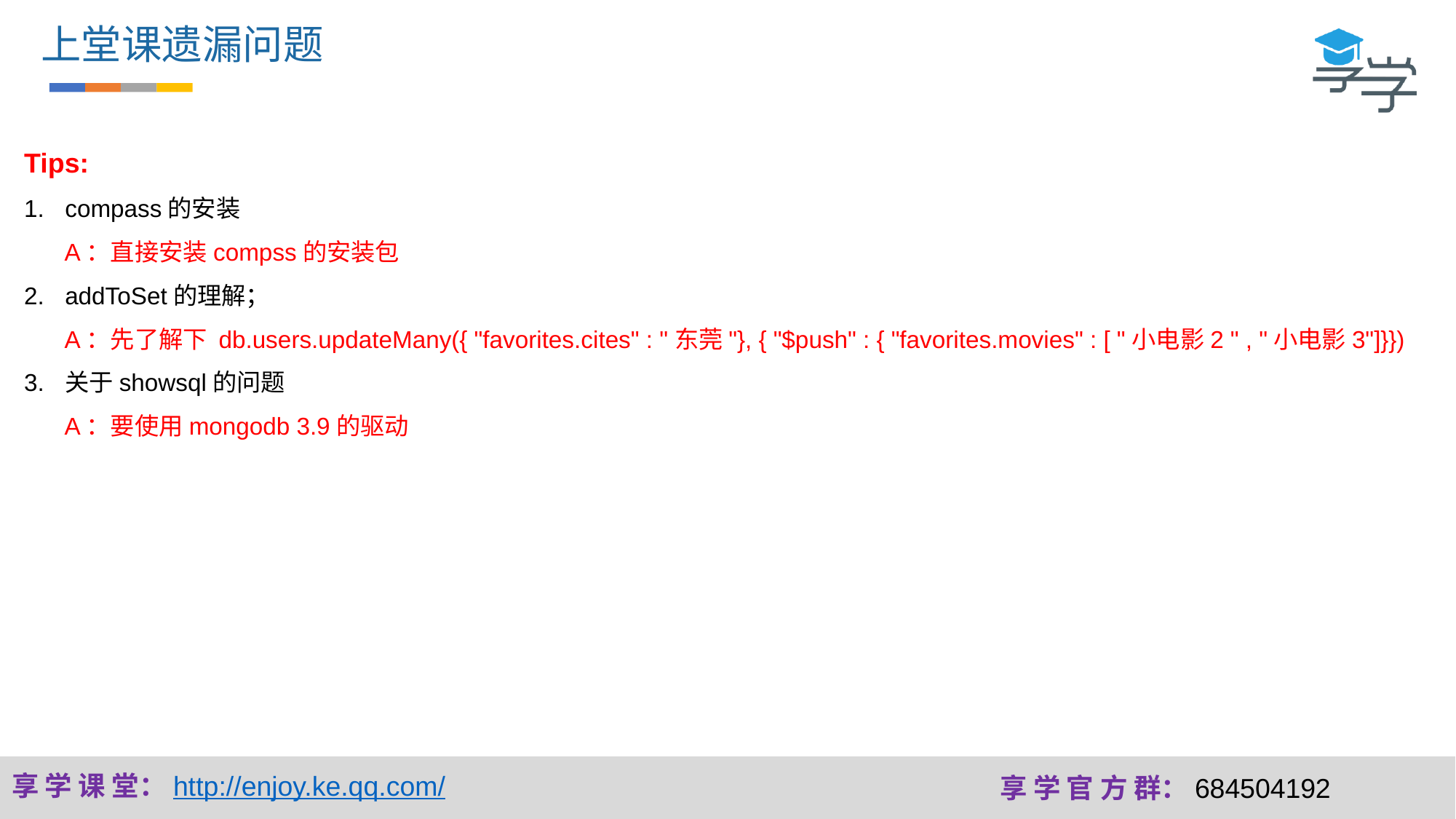

上堂课遗漏问题

Tips:
compass的安装
      A：直接安装compss的安装包
addToSet的理解；
      A：先了解下 db.users.updateMany({ "favorites.cites" : "东莞"}, { "$push" : { "favorites.movies" : [ "小电影2 " , "小电影3"]}})
关于showsql的问题
      A：要使用mongodb 3.9的驱动